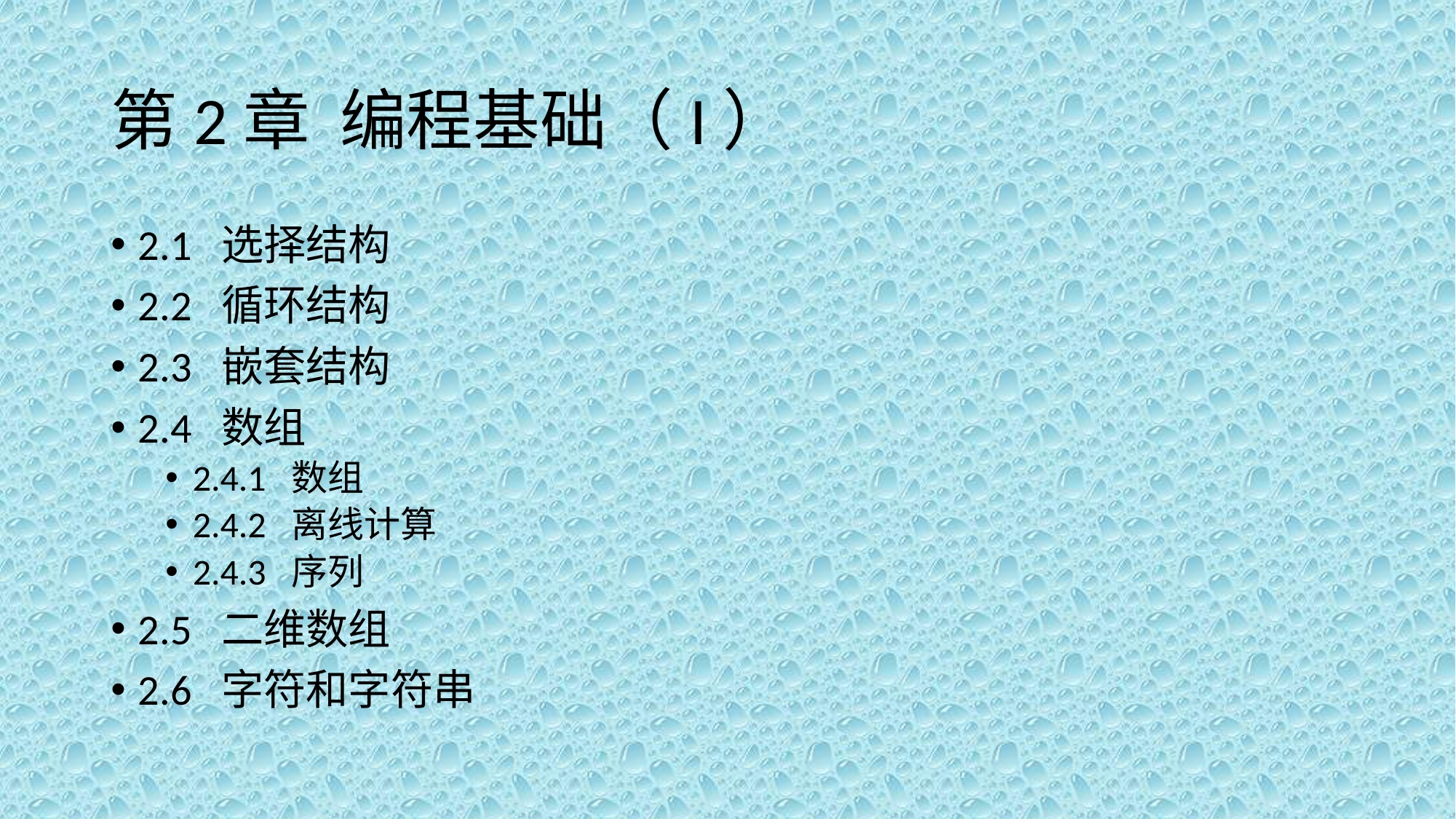

# 第2章  编程基础（I）
2.1  选择结构
2.2  循环结构
2.3  嵌套结构
2.4  数组
2.4.1  数组
2.4.2  离线计算
2.4.3  序列
2.5  二维数组
2.6  字符和字符串